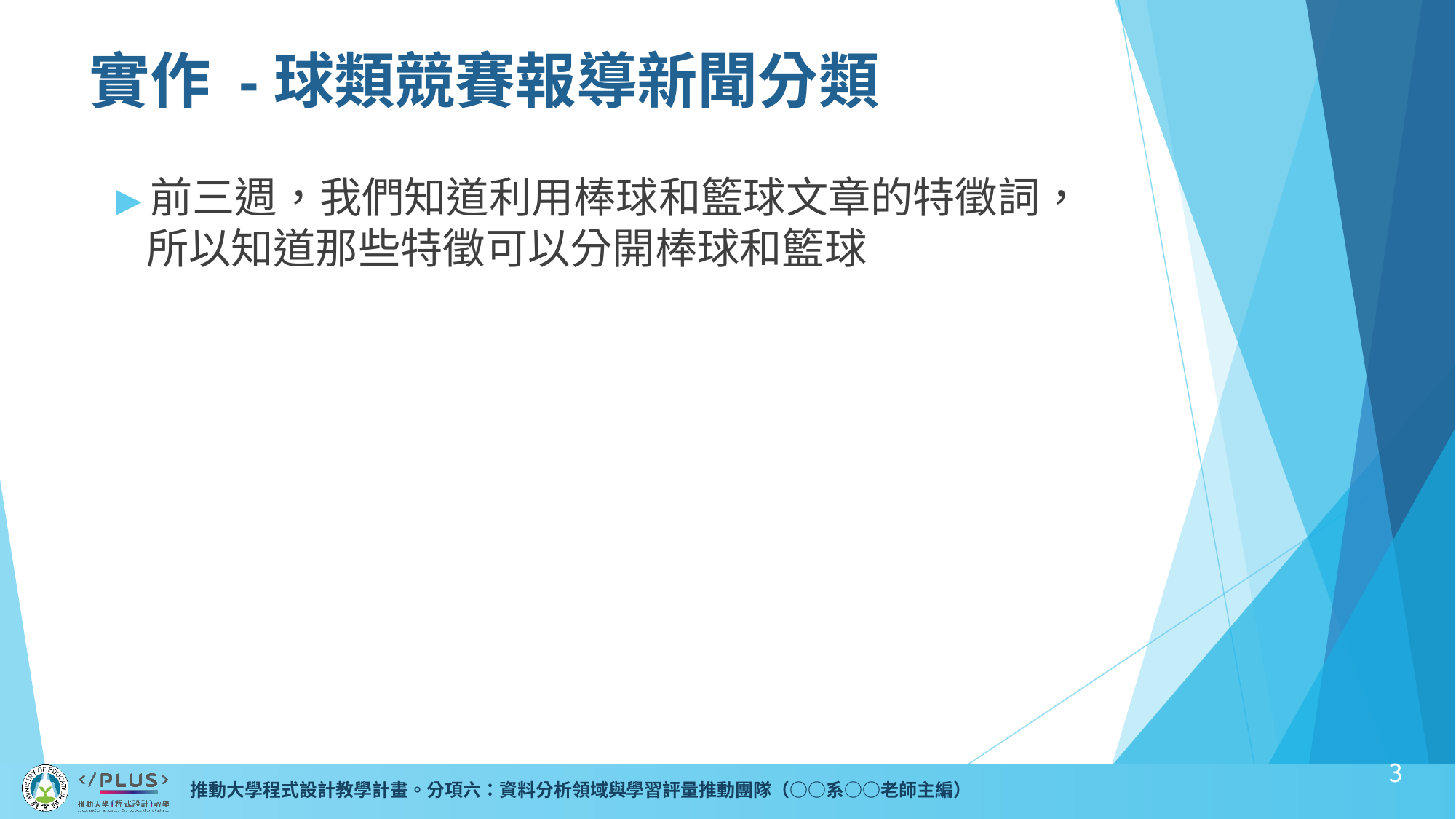

# 實作 -球類競賽報導新聞分類
前三週，我們知道利用棒球和籃球文章的特徵詞，所以知道那些特徵可以分開棒球和籃球

3